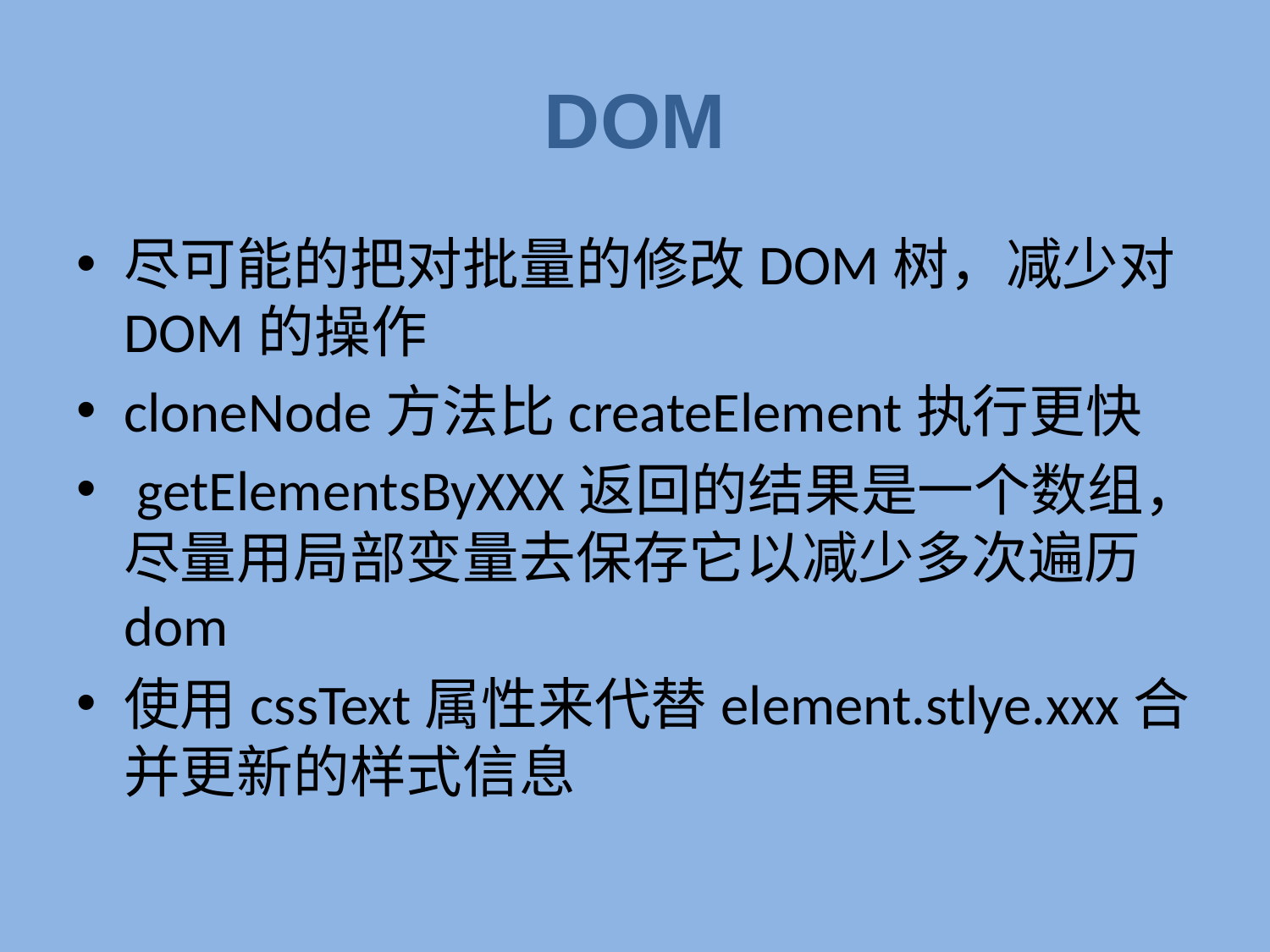

# DOM
尽可能的把对批量的修改DOM树，减少对DOM的操作
cloneNode方法比createElement执行更快
 getElementsByXXX返回的结果是一个数组，尽量用局部变量去保存它以减少多次遍历dom
使用cssText属性来代替element.stlye.xxx合并更新的样式信息